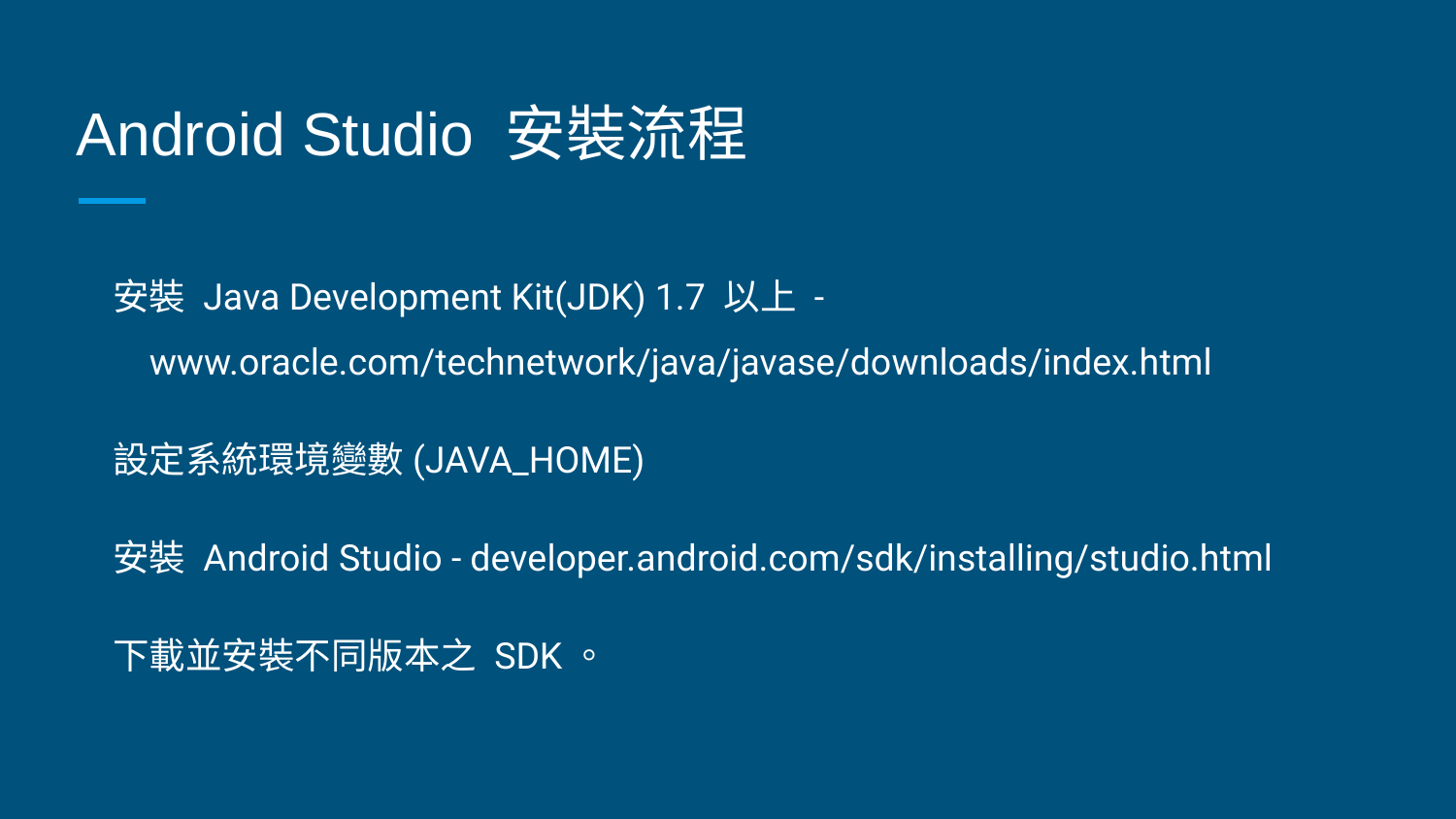

# Android Studio 安裝流程
安裝 Java Development Kit(JDK) 1.7 以上 - www.oracle.com/technetwork/java/javase/downloads/index.html
設定系統環境變數(JAVA_HOME)
安裝 Android Studio - developer.android.com/sdk/installing/studio.html
下載並安裝不同版本之 SDK。